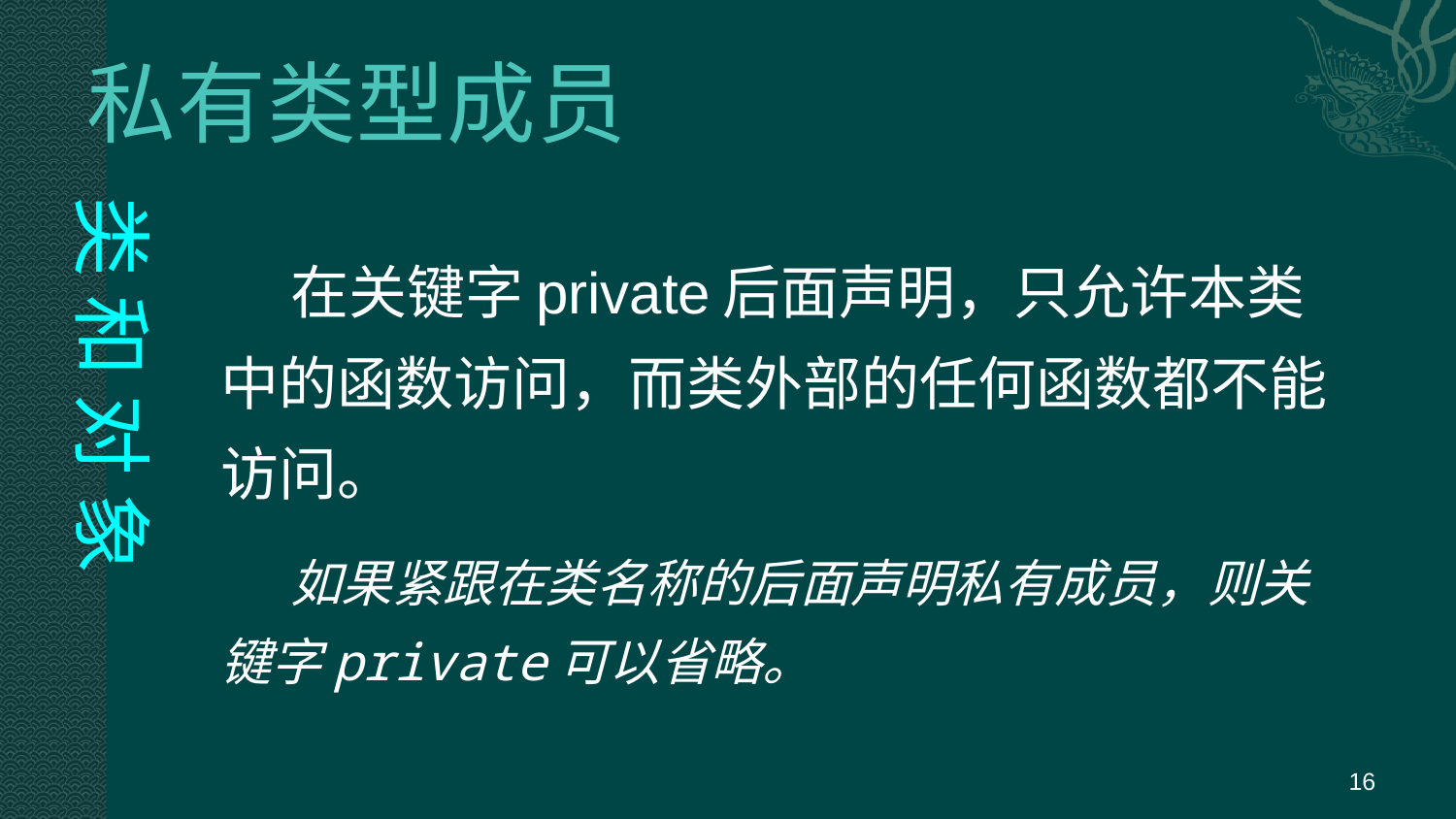

# 私有类型成员
类 和 对 象
在关键字private后面声明，只允许本类中的函数访问，而类外部的任何函数都不能访问。
如果紧跟在类名称的后面声明私有成员，则关键字private可以省略。
16